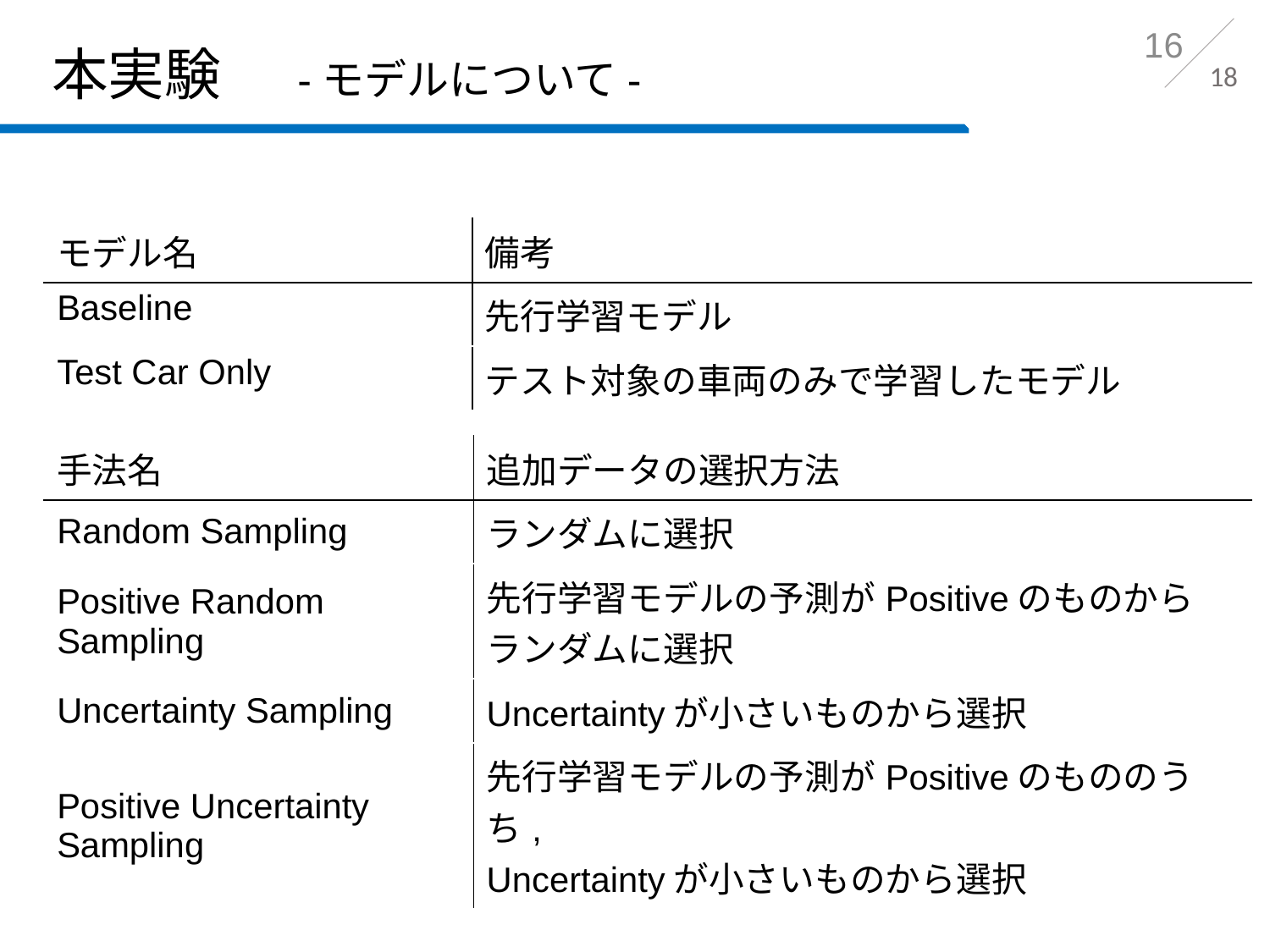

16
本実験　 -モデルについて-
18

| モデル名 | 備考 |
| --- | --- |
| Baseline | 先行学習モデル |
| Test Car Only | テスト対象の車両のみで学習したモデル |
| 手法名 | 追加データの選択方法 |
| --- | --- |
| Random Sampling | ランダムに選択 |
| Positive Random Sampling | 先行学習モデルの予測がPositiveのものから ランダムに選択 |
| Uncertainty Sampling | Uncertaintyが小さいものから選択 |
| Positive Uncertainty Sampling | 先行学習モデルの予測がPositiveのもののうち, Uncertaintyが小さいものから選択 |